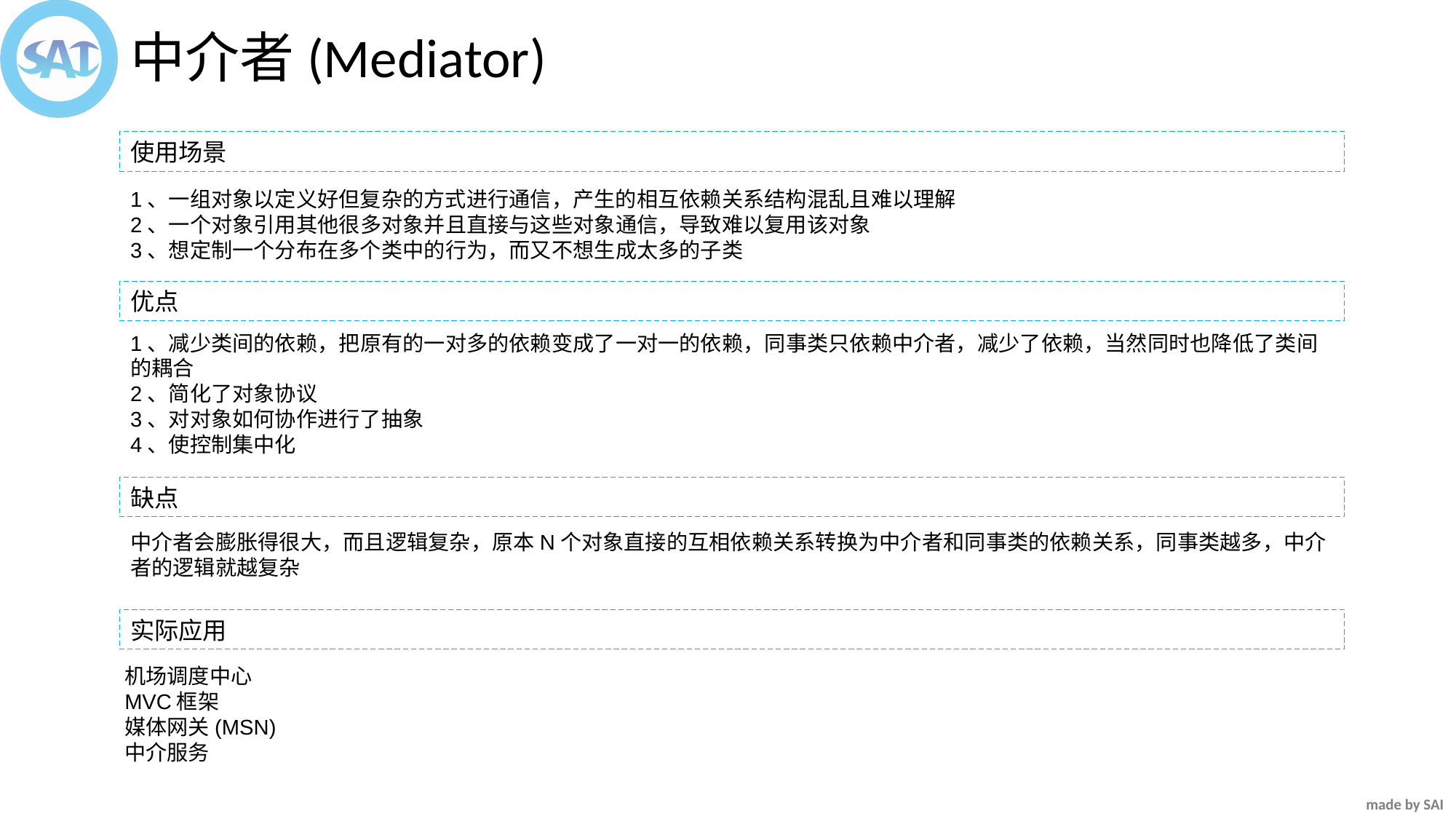

中介者(Mediator)
使用场景
1、一组对象以定义好但复杂的方式进行通信，产生的相互依赖关系结构混乱且难以理解
2、一个对象引用其他很多对象并且直接与这些对象通信，导致难以复用该对象
3、想定制一个分布在多个类中的行为，而又不想生成太多的子类
优点
1、减少类间的依赖，把原有的一对多的依赖变成了一对一的依赖，同事类只依赖中介者，减少了依赖，当然同时也降低了类间的耦合
2、简化了对象协议
3、对对象如何协作进行了抽象
4、使控制集中化
缺点
中介者会膨胀得很大，而且逻辑复杂，原本N个对象直接的互相依赖关系转换为中介者和同事类的依赖关系，同事类越多，中介者的逻辑就越复杂
实际应用
机场调度中心
MVC框架
媒体网关(MSN)
中介服务